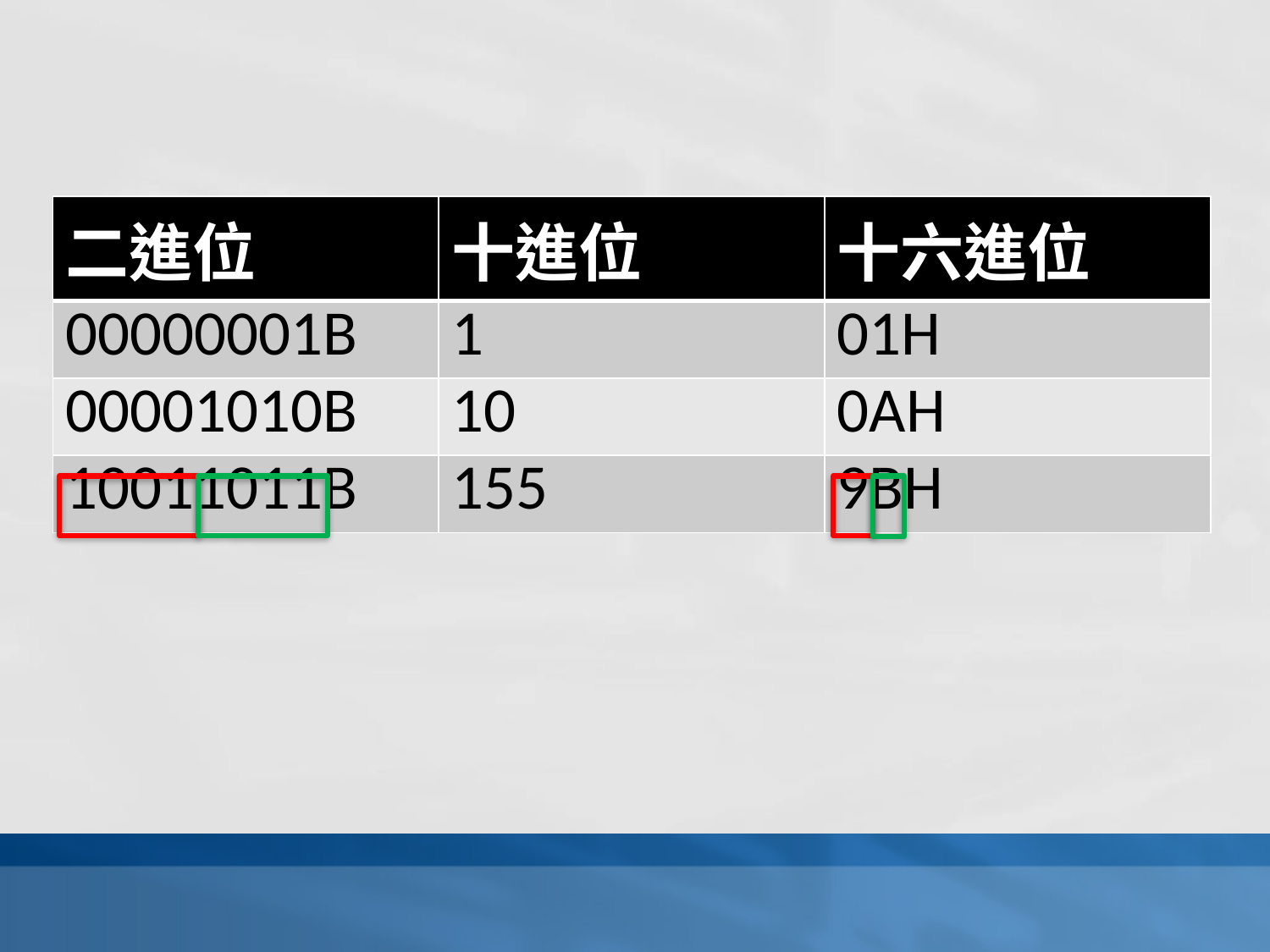

#
| 二進位 | 十進位 | 十六進位 |
| --- | --- | --- |
| 00000001B | 1 | 01H |
| 00001010B | 10 | 0AH |
| 10011011B | 155 | 9BH |